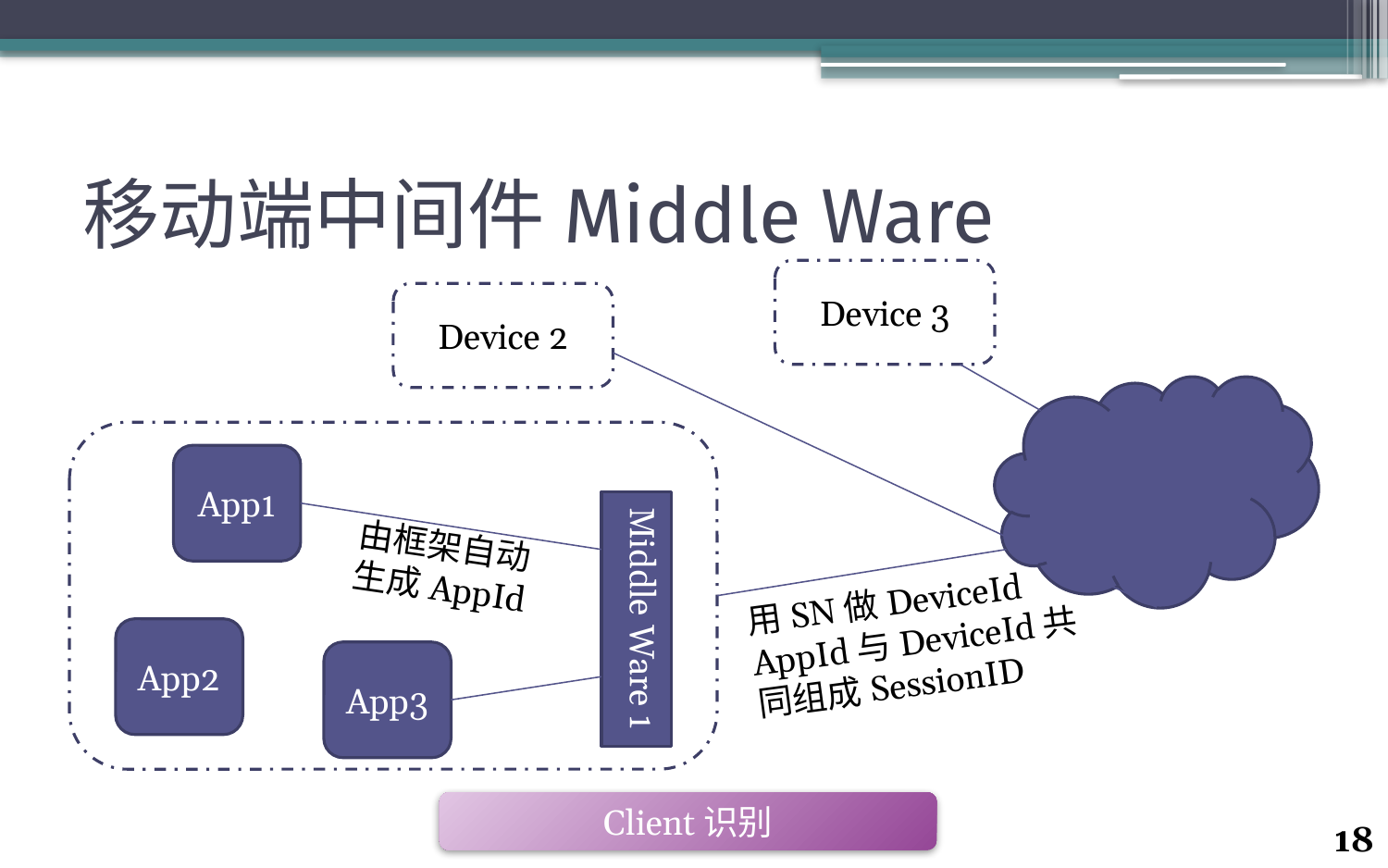

# 移动端中间件Middle Ware
Device 3
Device 2

App1
Middle Ware 1
由框架自动生成AppId
用SN做DeviceId
AppId与DeviceId共同组成SessionID
App2
App3
Client识别
18